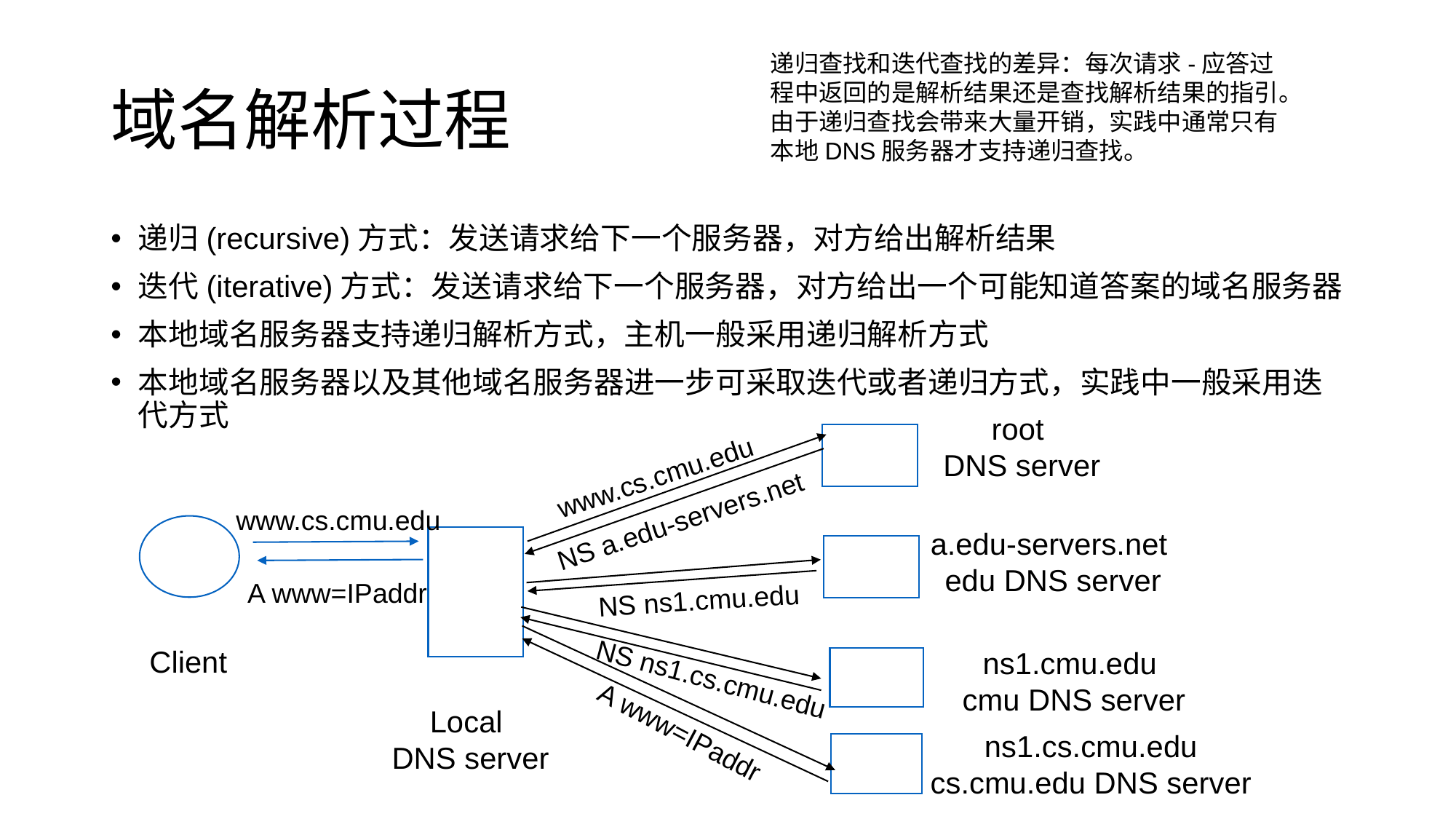

递归查找和迭代查找的差异：每次请求-应答过程中返回的是解析结果还是查找解析结果的指引。由于递归查找会带来大量开销，实践中通常只有本地DNS服务器才支持递归查找。
# 域名解析过程
递归(recursive)方式：发送请求给下一个服务器，对方给出解析结果
迭代(iterative)方式：发送请求给下一个服务器，对方给出一个可能知道答案的域名服务器
本地域名服务器支持递归解析方式，主机一般采用递归解析方式
本地域名服务器以及其他域名服务器进一步可采取迭代或者递归方式，实践中一般采用迭代方式

root
DNS server

www.cs.cmu.edu
NS a.edu-servers.net

a.edu-servers.net
edu DNS server

NS ns1.cs.cmu.edu
A www=IPaddr
NS ns1.cmu.edu

A www=IPaddr
Client
ns1.cmu.edu
cmu DNS server

Local
DNS server
ns1.cs.cmu.edu
cs.cmu.edu DNS server

www.cs.cmu.edu